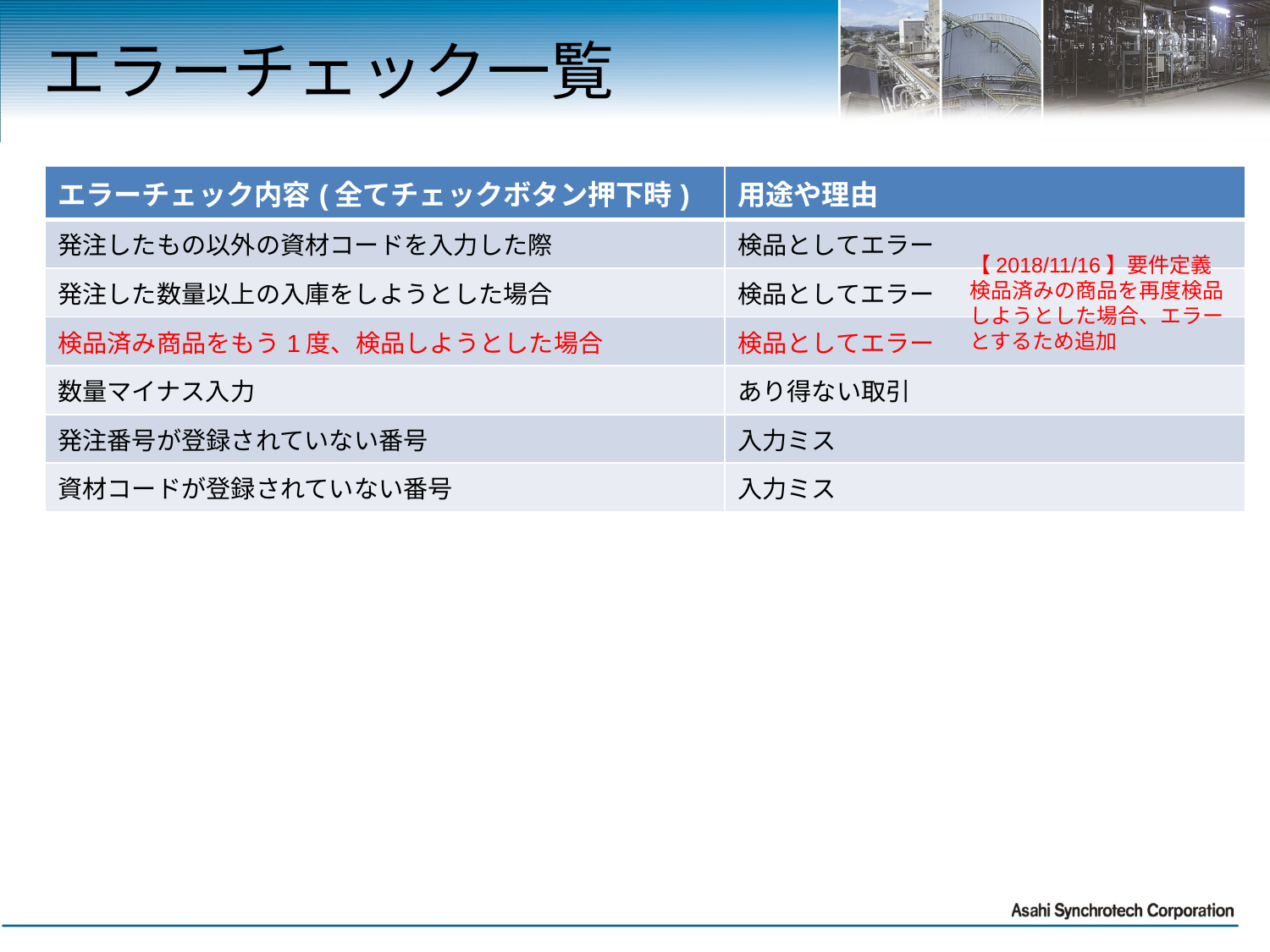

# エラーチェック一覧
| エラーチェック内容(全てチェックボタン押下時) | 用途や理由 |
| --- | --- |
| 発注したもの以外の資材コードを入力した際 | 検品としてエラー |
| 発注した数量以上の入庫をしようとした場合 | 検品としてエラー |
| 検品済み商品をもう1度、検品しようとした場合 | 検品としてエラー |
| 数量マイナス入力 | あり得ない取引 |
| 発注番号が登録されていない番号 | 入力ミス |
| 資材コードが登録されていない番号 | 入力ミス |
【2018/11/16】要件定義
検品済みの商品を再度検品しようとした場合、エラーとするため追加